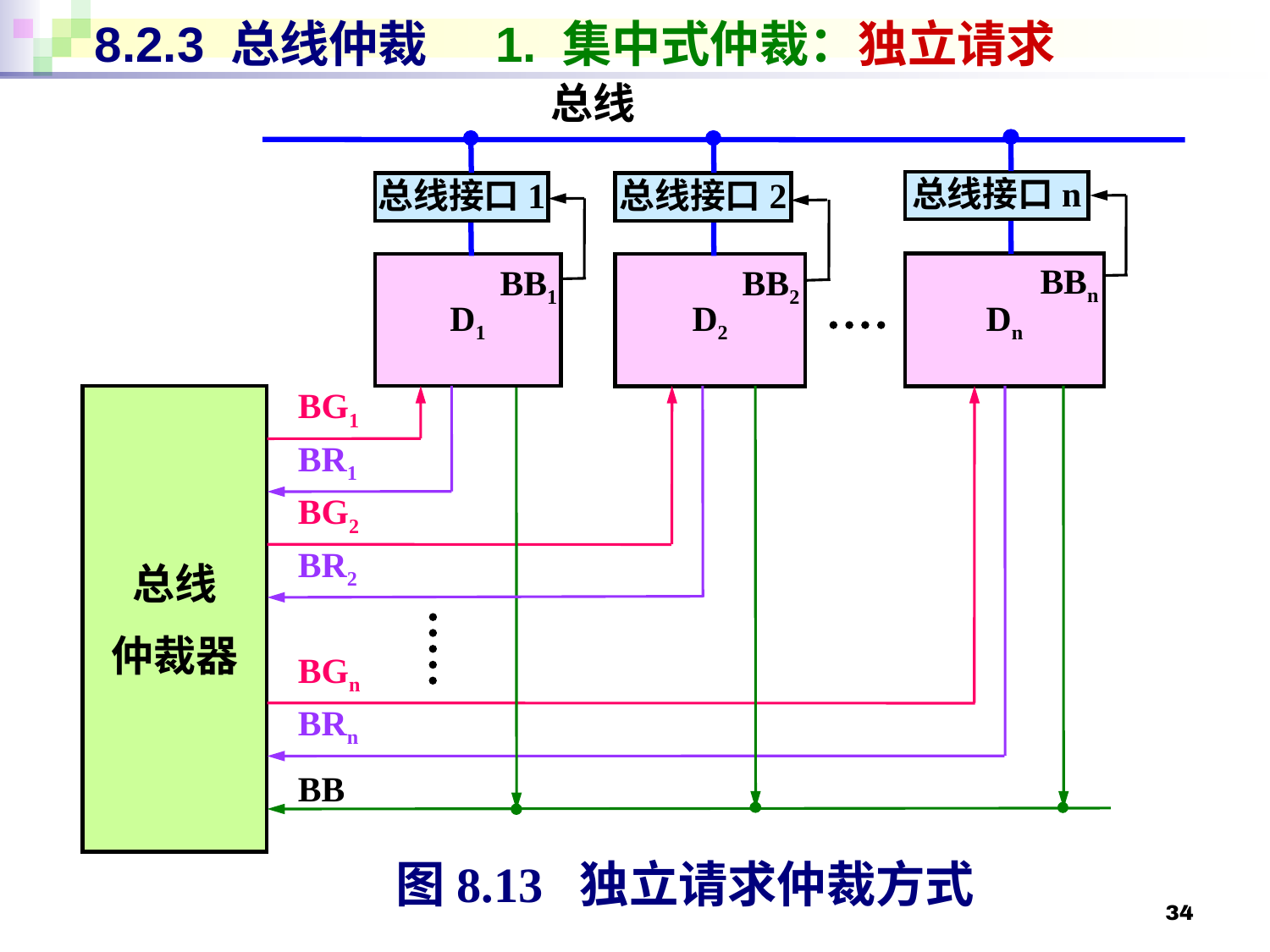

# 8.2.3 总线仲裁     1. 集中式仲裁：独立请求
总线

总线接口n
总线接口1
总线接口2

Dn
D1
D2
BBn
BB1
BB2

BG1
总线
仲裁器

BR1

BG2

BR2

BGn

BRn

BB

图8.13  独立请求仲裁方式
34